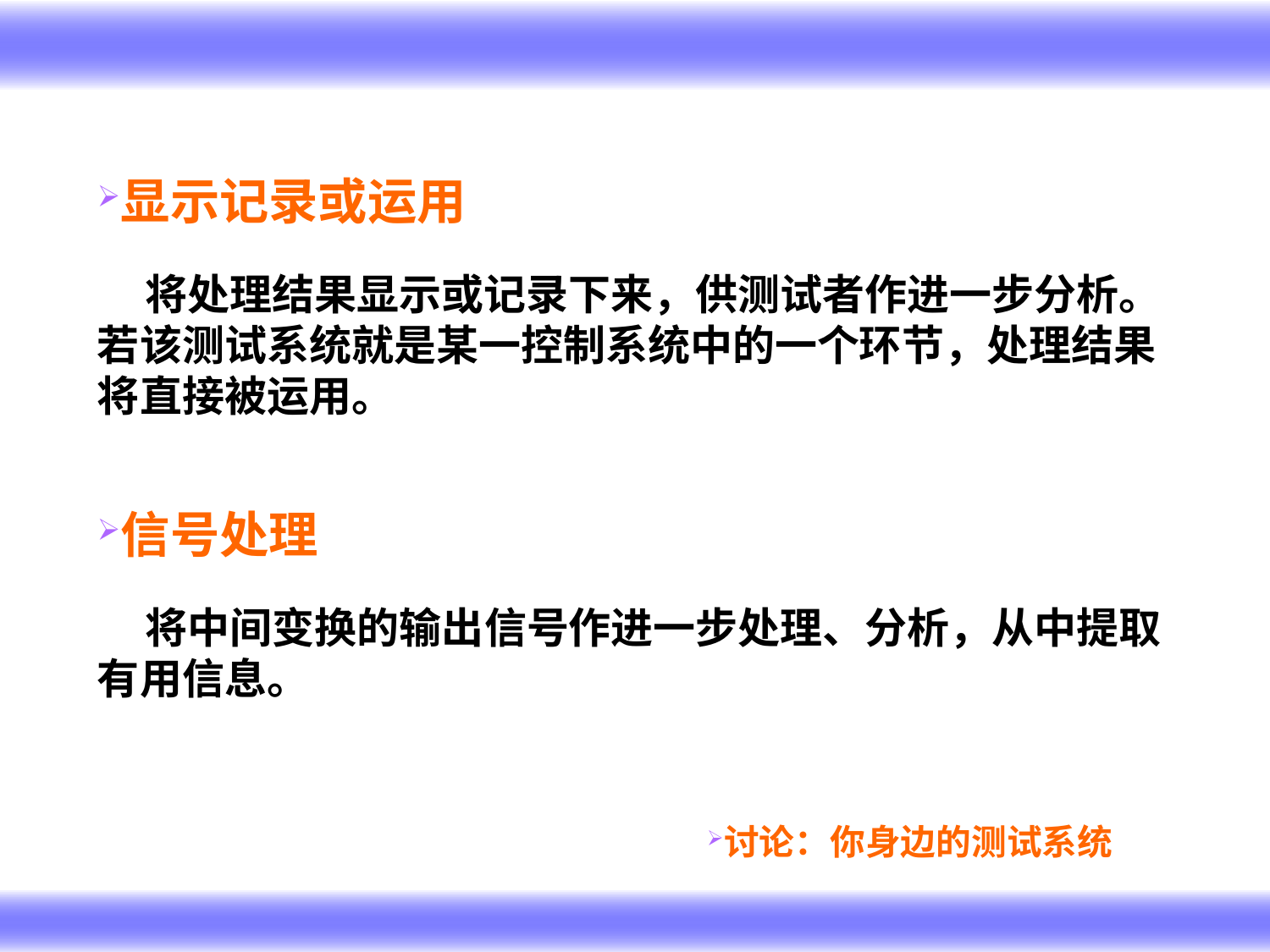

显示记录或运用

    将处理结果显示或记录下来，供测试者作进一步分析。若该测试系统就是某一控制系统中的一个环节，处理结果将直接被运用。

信号处理

    将中间变换的输出信号作进一步处理、分析，从中提取有用信息。
讨论：你身边的测试系统
51